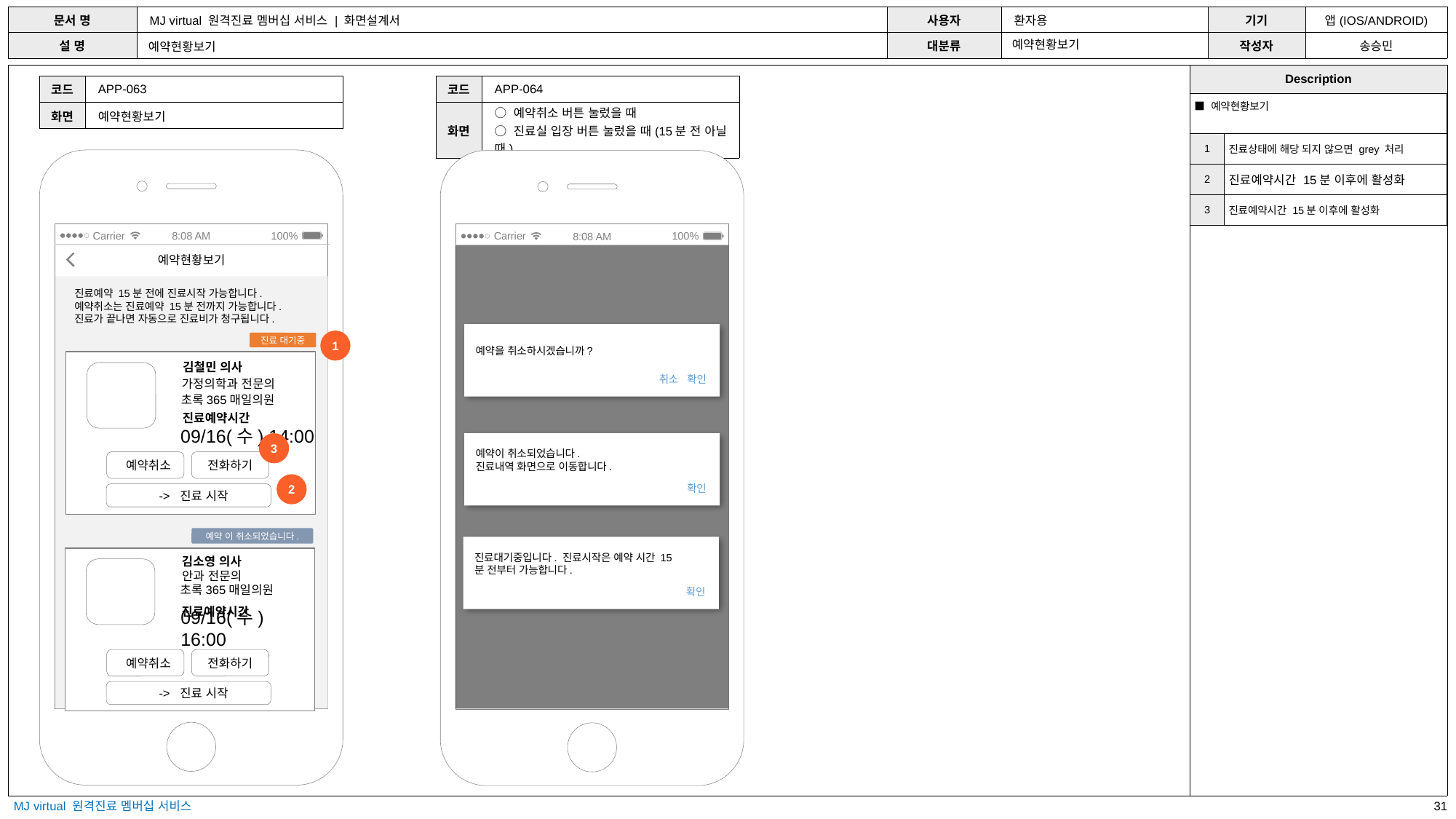

예약현황보기
예약현황보기
| 코드 | APP-063 |
| --- | --- |
| 화면 | 예약현황보기 |
| 코드 | APP-064 |
| --- | --- |
| 화면 | ○ 예약취소 버튼 눌렀을 때 ○ 진료실 입장 버튼 눌렀을 때(15분 전 아닐 때) |
| ■ 예약현황보기 |  |
| --- | --- |
| 1 | 진료상태에 해당 되지 않으면 grey 처리 |
| 2 | 진료예약시간 15분 이후에 활성화 |
| 3 | 진료예약시간 15분 이후에 활성화 |

8:08 AM
Carrier
100%

8:08 AM
Carrier
100%

예약현황보기

진료예약 15분 전에 진료시작 가능합니다.
예약취소는 진료예약 15분 전까지 가능합니다.
진료가 끝나면 자동으로 진료비가 청구됩니다.

예약을 취소하시겠습니까?
취소   확인
1
진료 대기중

김철민 의사

가정의학과 전문의
초록365매일의원
진료예약시간
09/16(수) 14:00

예약이 취소되었습니다.
진료내역 화면으로 이동합니다.
확인
3
전화하기
 예약취소
2
   ->  진료 시작
예약 이 취소되었습니다.

진료대기중입니다. 진료시작은 예약 시간 15분 전부터 가능합니다.
확인

김소영 의사

안과 전문의
초록365매일의원
진료예약시간
09/16(수) 16:00
전화하기
 예약취소
   ->  진료 시작